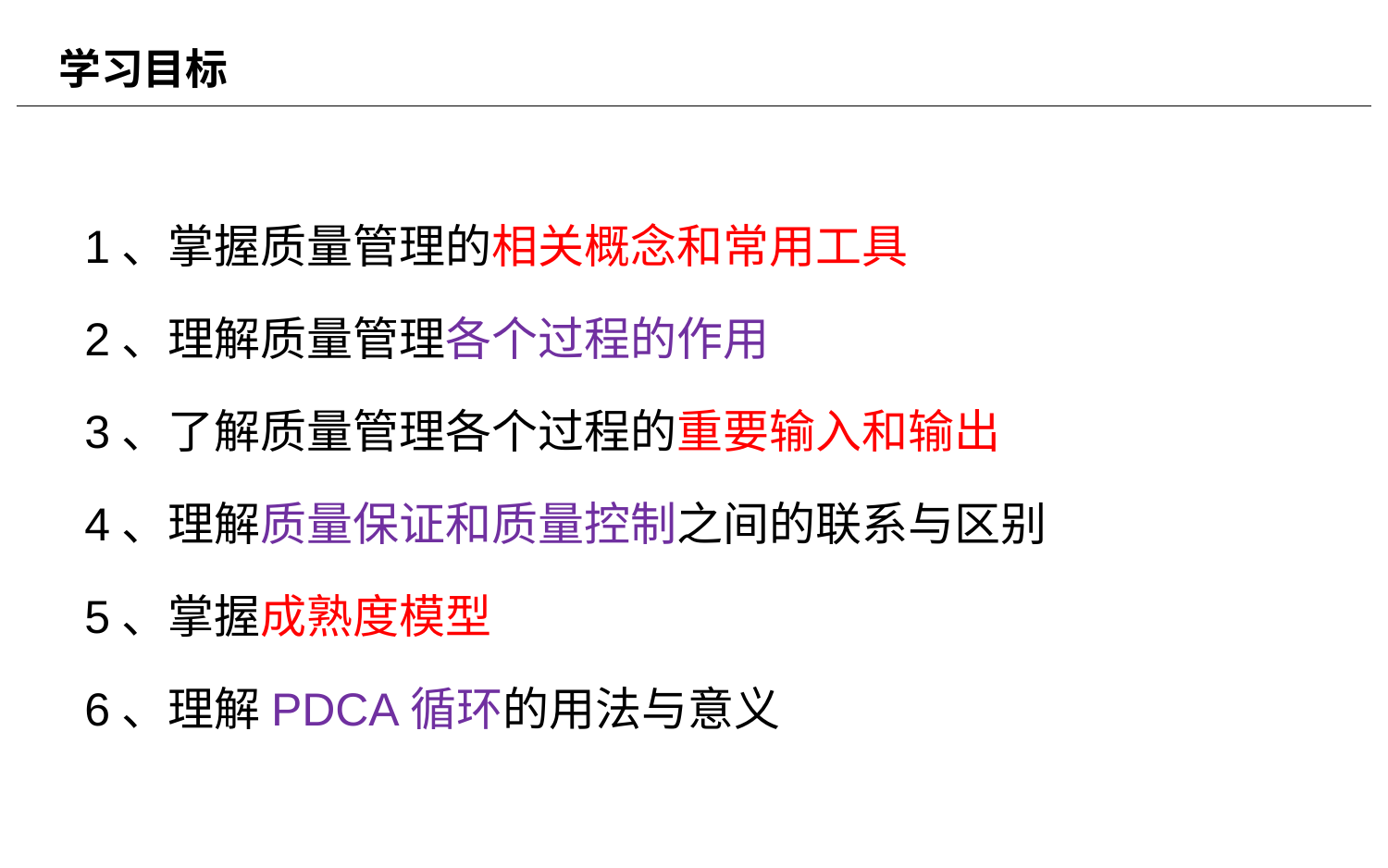

# 学习目标
1、掌握质量管理的相关概念和常用工具
2、理解质量管理各个过程的作用
3、了解质量管理各个过程的重要输入和输出
4、理解质量保证和质量控制之间的联系与区别
5、掌握成熟度模型
6、理解PDCA循环的用法与意义